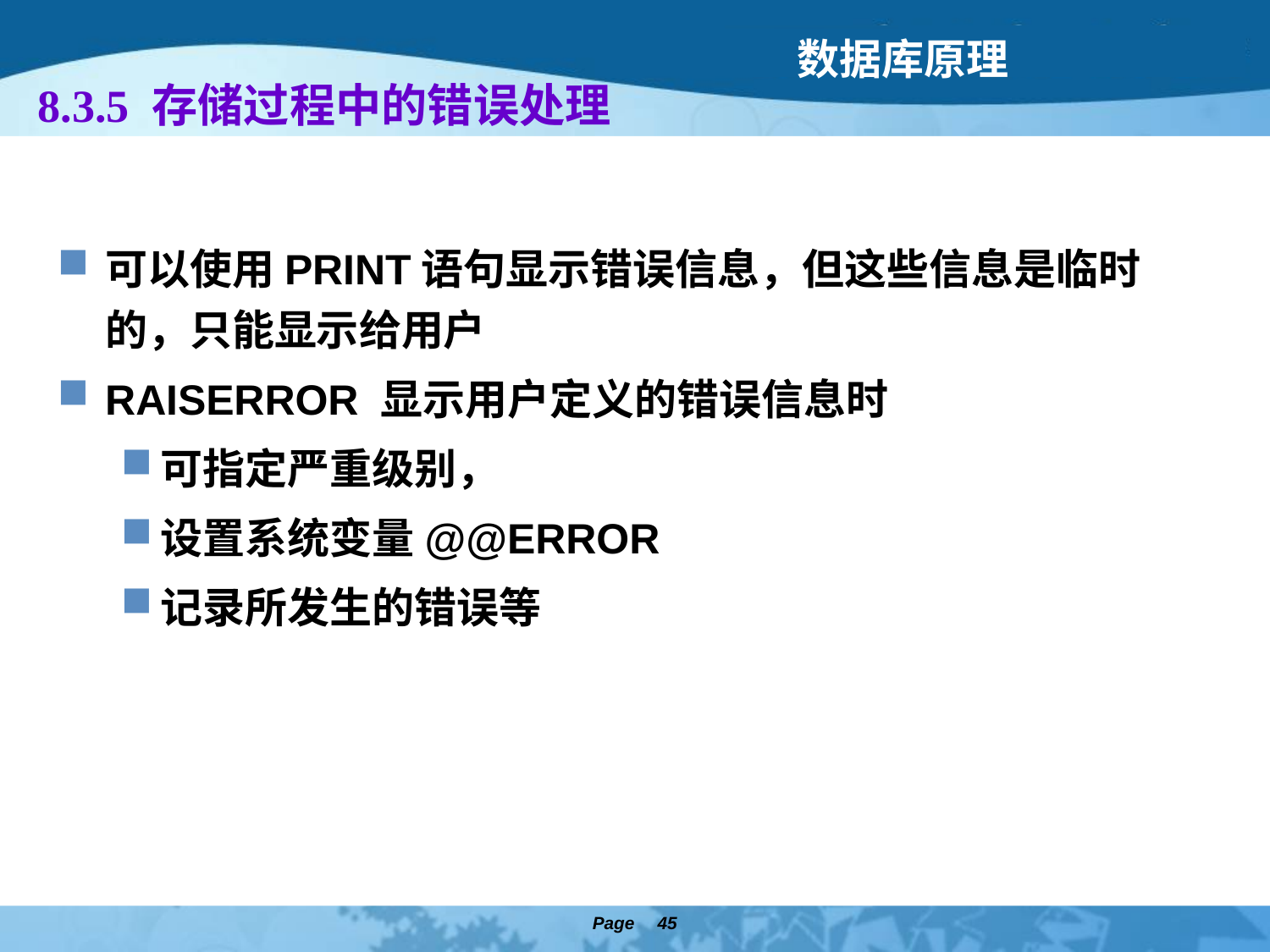

# 8.3.5 存储过程中的错误处理

可以使用PRINT语句显示错误信息，但这些信息是临时的，只能显示给用户
RAISERROR 显示用户定义的错误信息时
可指定严重级别，
设置系统变量@@ERROR
记录所发生的错误等